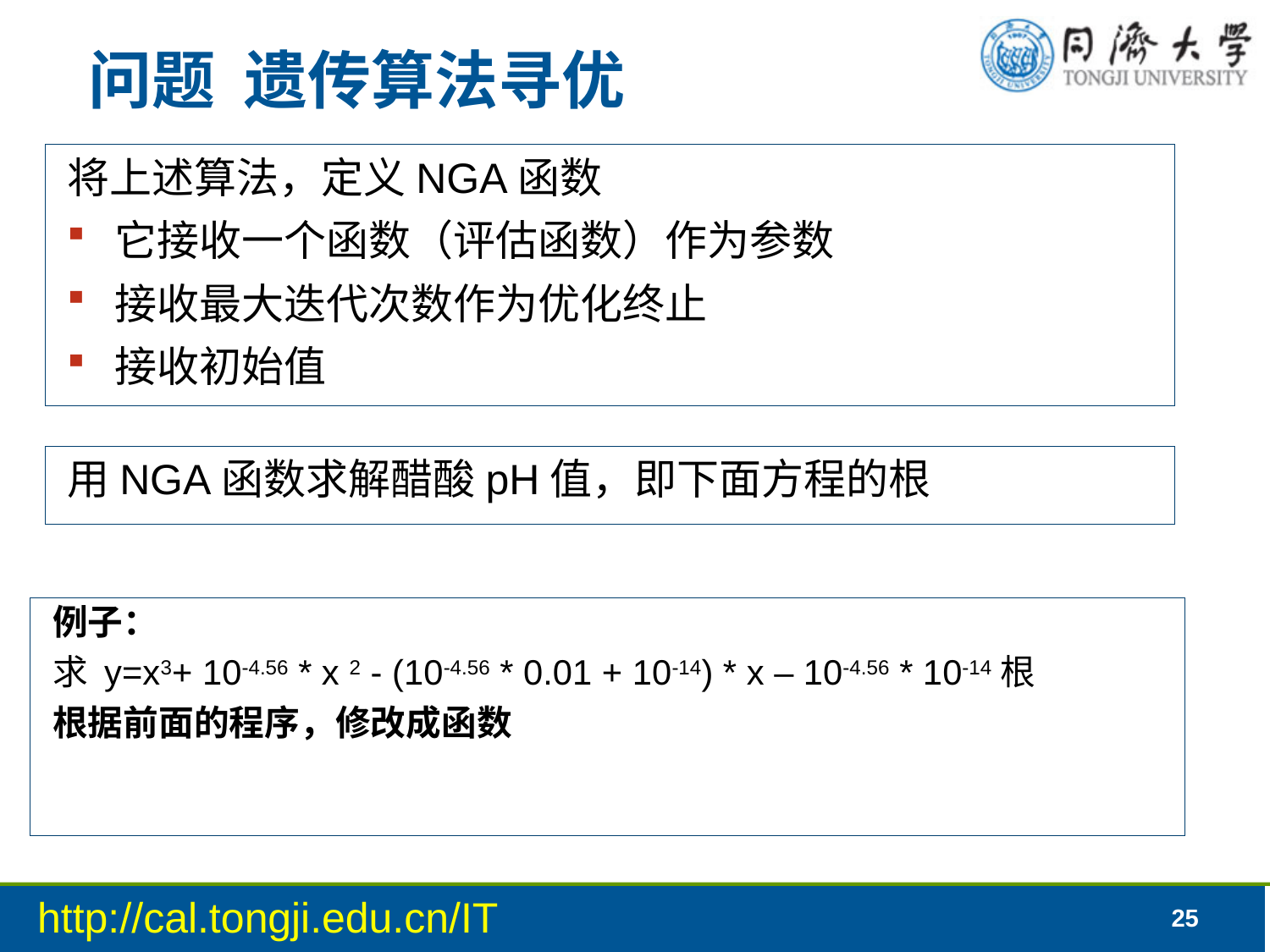

问题  遗传算法寻优
将上述算法，定义NGA函数
它接收一个函数（评估函数）作为参数
接收最大迭代次数作为优化终止
接收初始值
用NGA函数求解醋酸pH值，即下面方程的根
例子：
求 y=x3+ 10-4.56 * x 2 - (10-4.56 * 0.01 + 10-14) * x – 10-4.56 * 10-14根
根据前面的程序，修改成函数